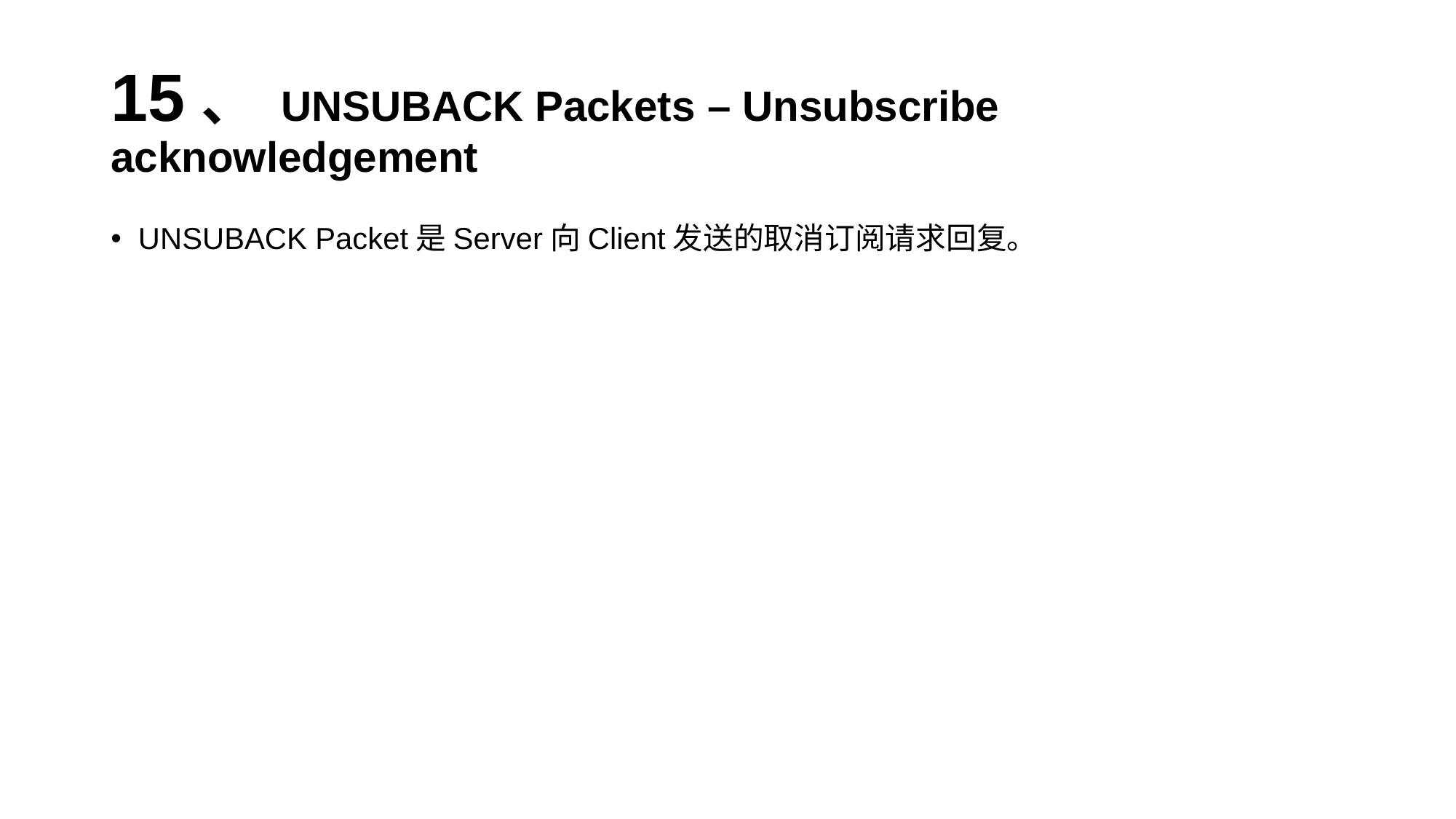

# 15、 UNSUBACK Packets – Unsubscribe acknowledgement
UNSUBACK Packet是Server向Client发送的取消订阅请求回复。